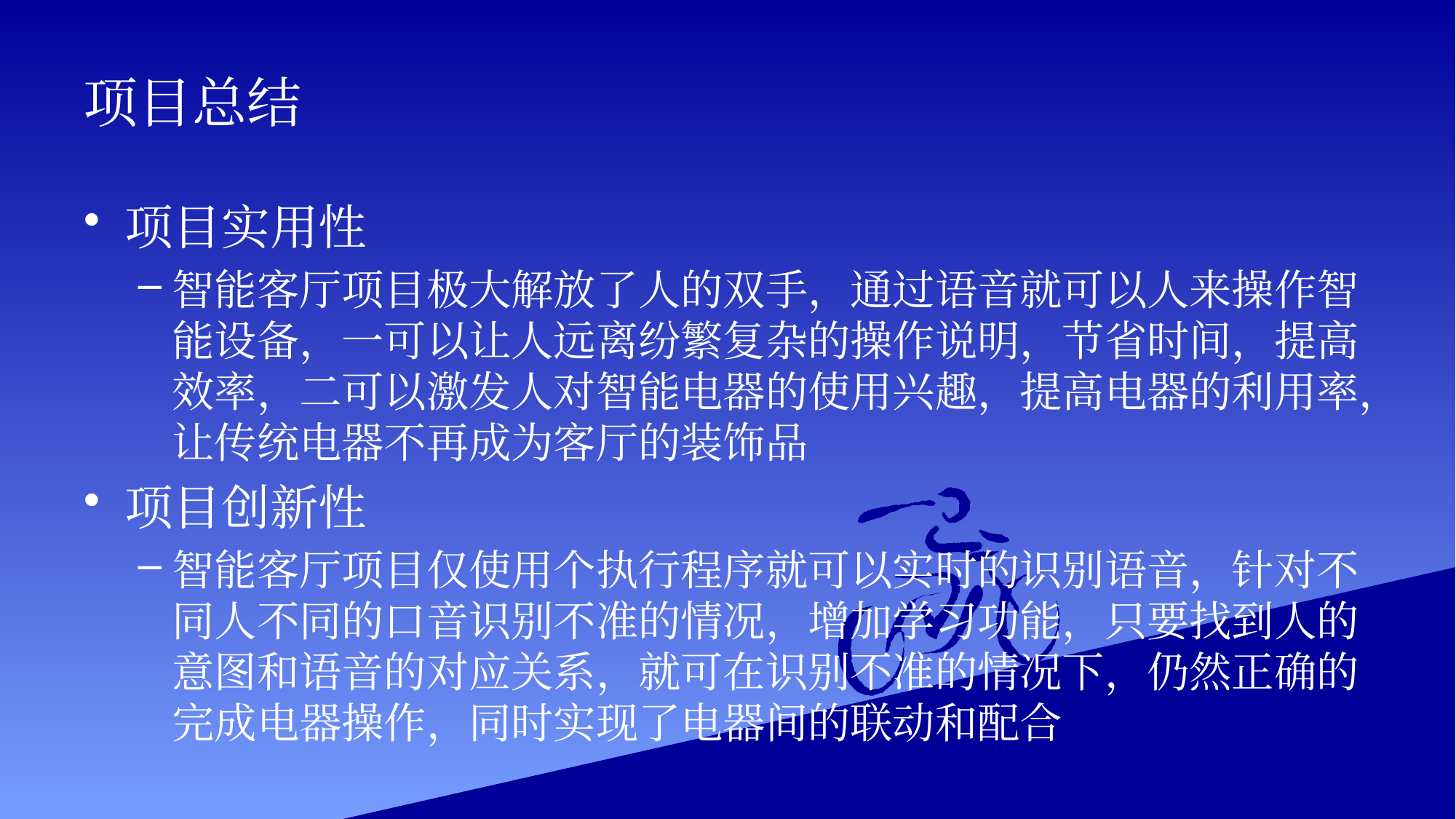

# 项目总结
项目实用性
智能客厅项目极大解放了人的双手，通过语音就可以人来操作智能设备，一可以让人远离纷繁复杂的操作说明，节省时间，提高效率，二可以激发人对智能电器的使用兴趣，提高电器的利用率，让传统电器不再成为客厅的装饰品
项目创新性
智能客厅项目仅使用个执行程序就可以实时的识别语音，针对不同人不同的口音识别不准的情况，增加学习功能，只要找到人的意图和语音的对应关系，就可在识别不准的情况下，仍然正确的完成电器操作，同时实现了电器间的联动和配合